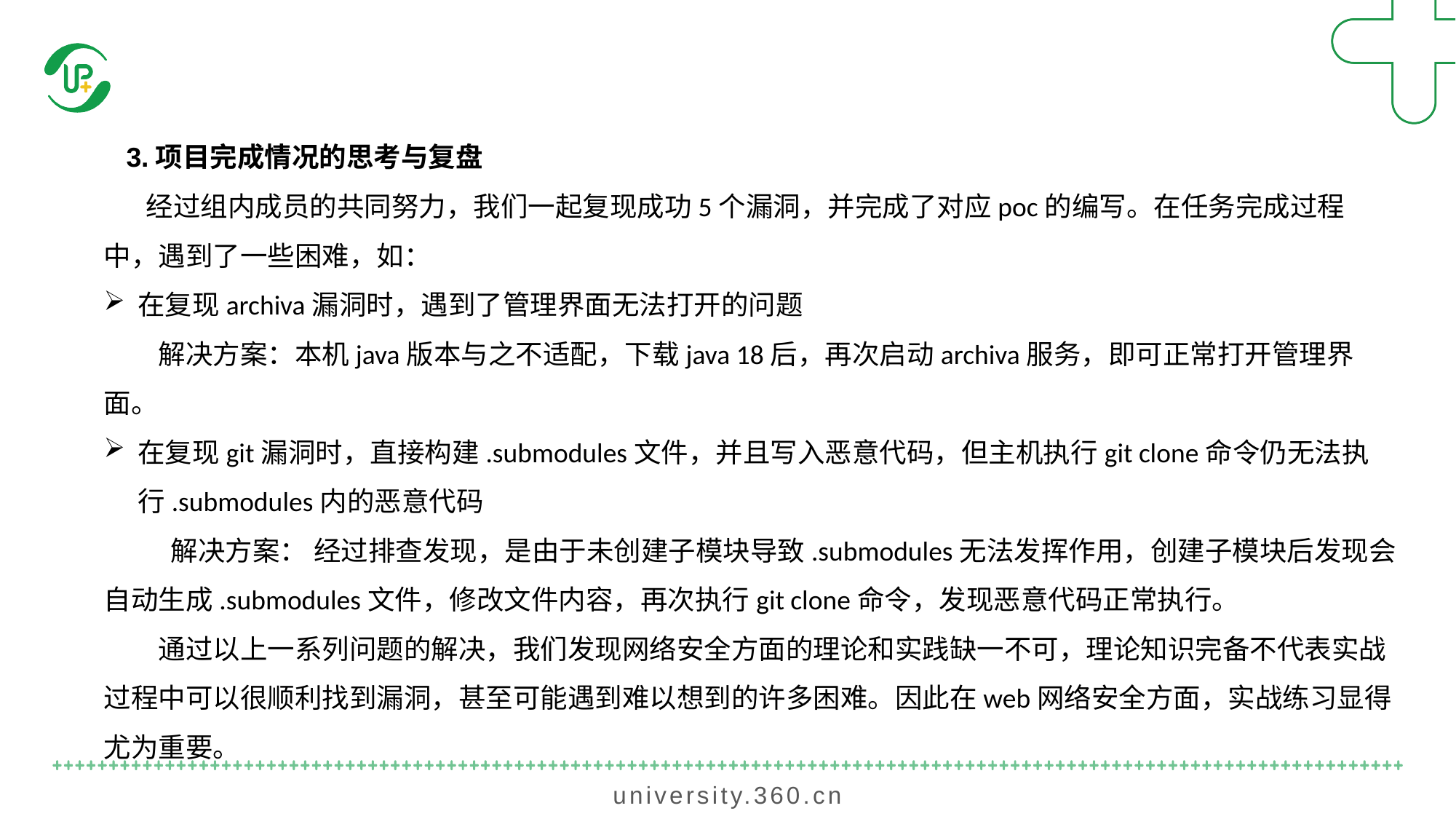

3.项目完成情况的思考与复盘
经过组内成员的共同努力，我们一起复现成功5个漏洞，并完成了对应poc的编写。在任务完成过程中，遇到了一些困难，如：
在复现archiva漏洞时，遇到了管理界面无法打开的问题
解决方案：本机java版本与之不适配，下载java 18后，再次启动archiva服务，即可正常打开管理界面。
在复现git漏洞时，直接构建.submodules文件，并且写入恶意代码，但主机执行git clone命令仍无法执行.submodules内的恶意代码
 解决方案： 经过排查发现，是由于未创建子模块导致.submodules无法发挥作用，创建子模块后发现会自动生成.submodules文件，修改文件内容，再次执行git clone命令，发现恶意代码正常执行。
通过以上一系列问题的解决，我们发现网络安全方面的理论和实践缺一不可，理论知识完备不代表实战过程中可以很顺利找到漏洞，甚至可能遇到难以想到的许多困难。因此在web网络安全方面，实战练习显得尤为重要。